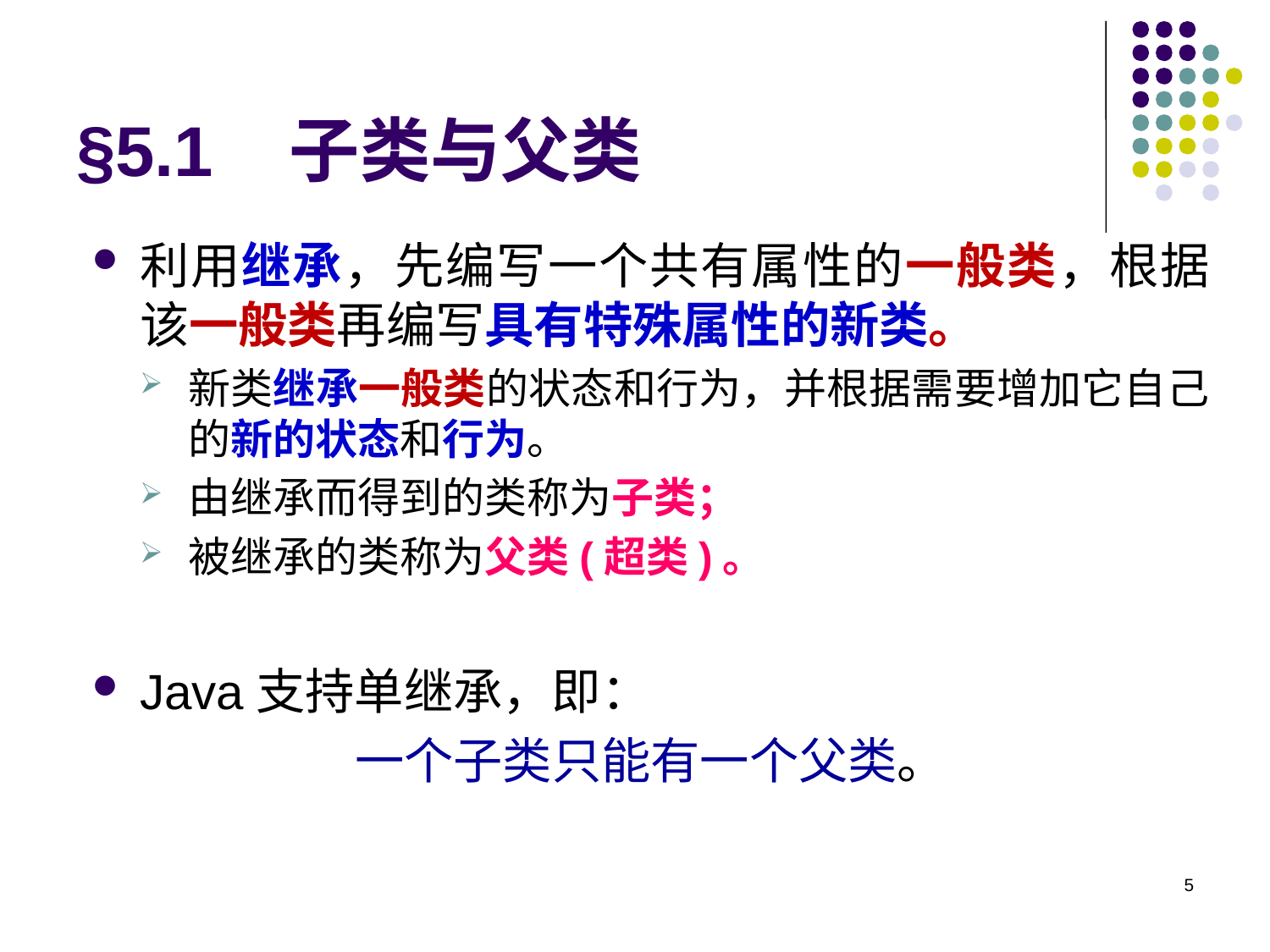

# §5.1   子类与父类
利用继承，先编写一个共有属性的一般类，根据该一般类再编写具有特殊属性的新类。
新类继承一般类的状态和行为，并根据需要增加它自己的新的状态和行为。
由继承而得到的类称为子类；
被继承的类称为父类(超类)。

Java支持单继承，即：
一个子类只能有一个父类。

5